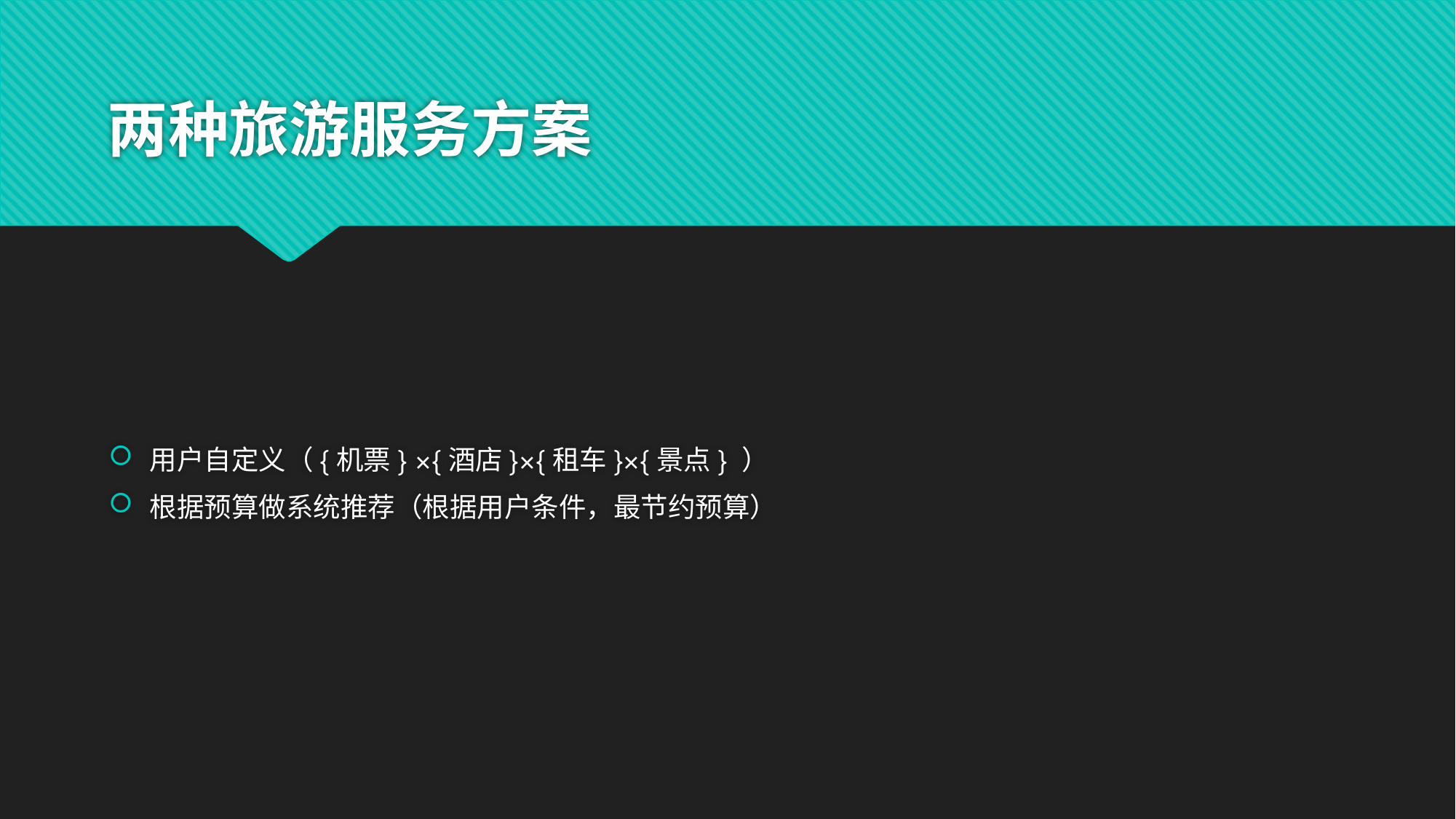

# 两种旅游服务方案
用户自定义（{机票} ×{酒店}×{租车}×{景点} ）
根据预算做系统推荐（根据用户条件，最节约预算）